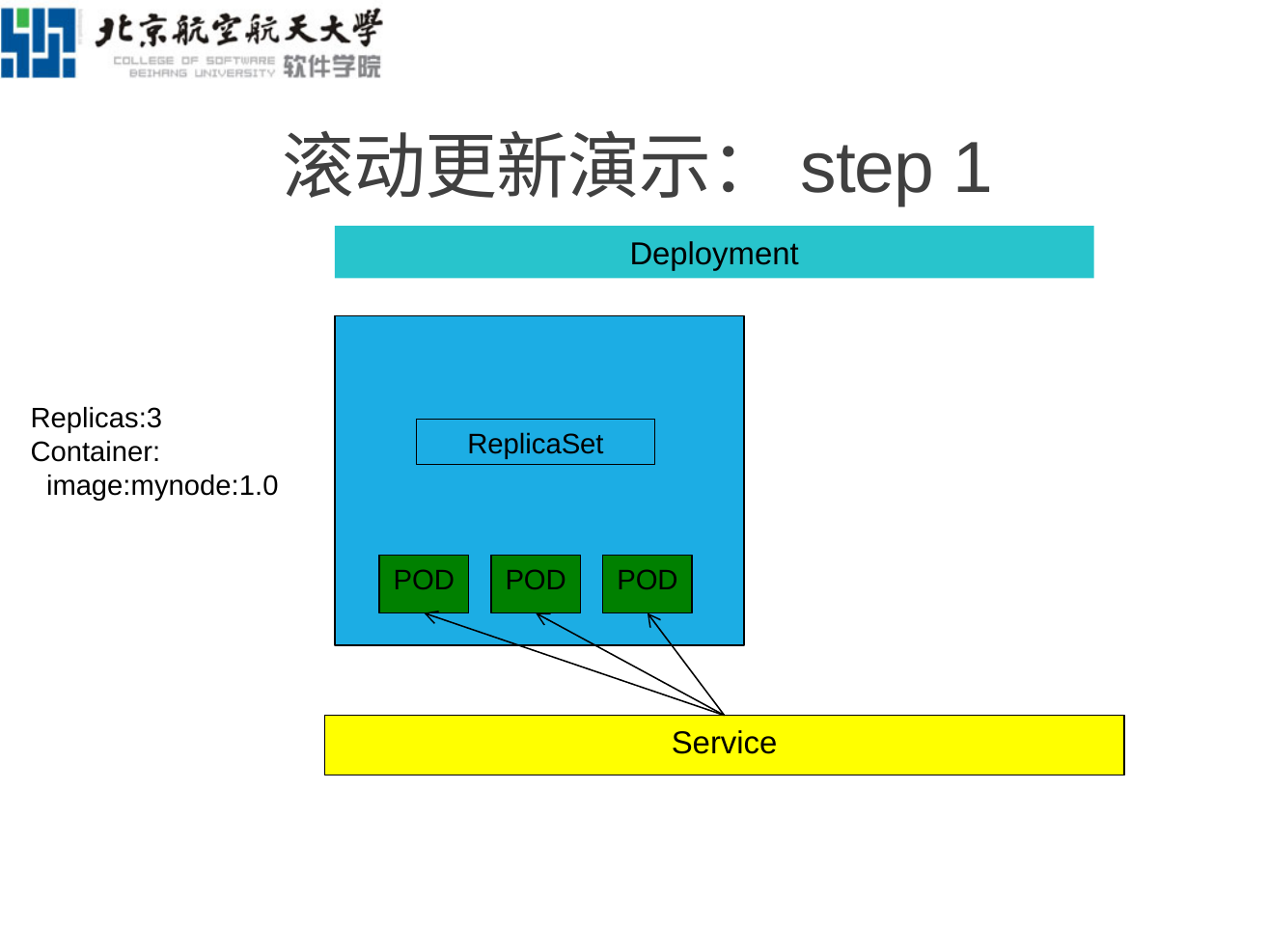

# 滚动更新演示：step 1
Deployment

ReplicaSet
POD
POD
POD
Replicas:3
Container:
  image:mynode:1.0

Service